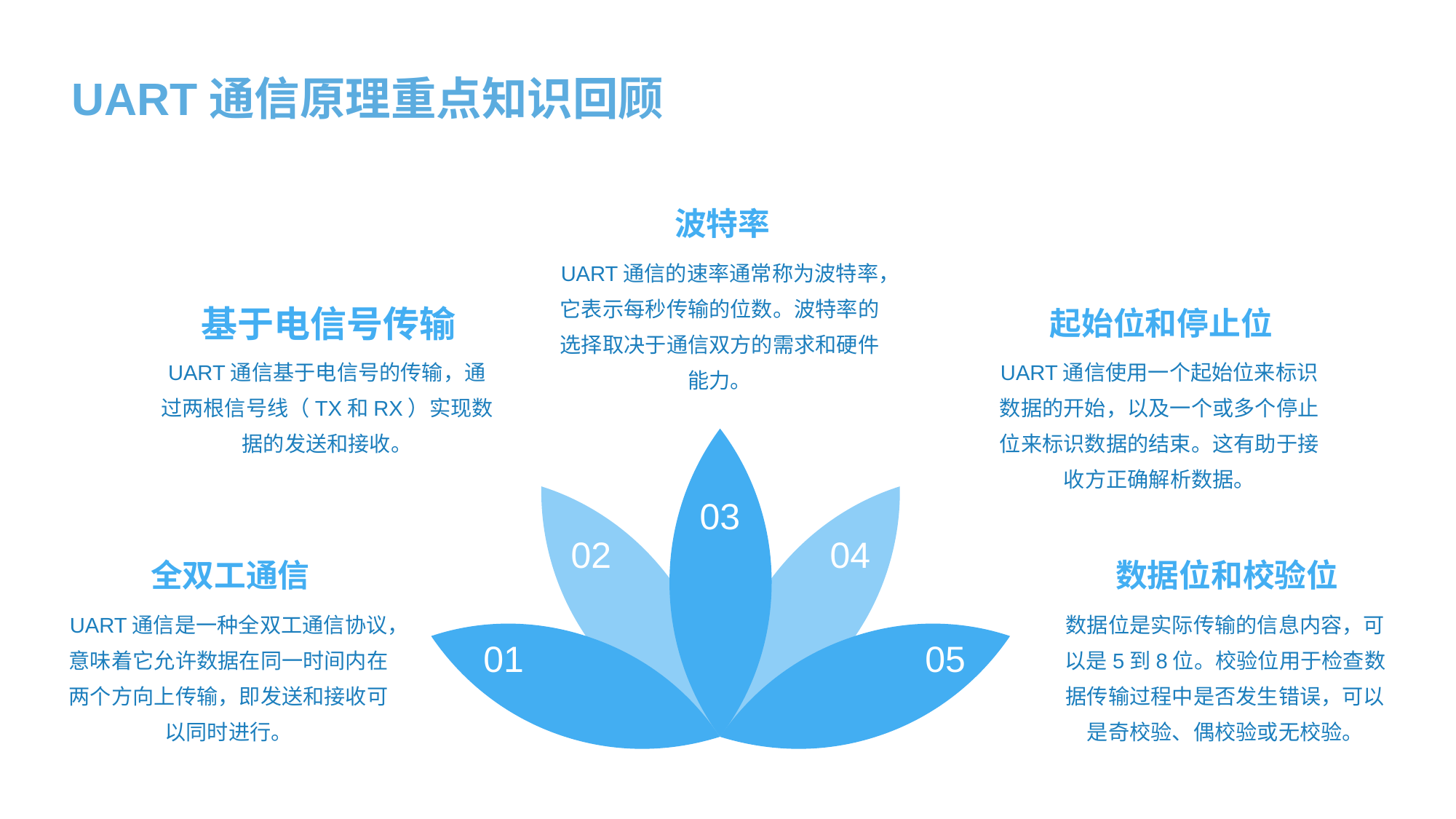

UART通信原理重点知识回顾
波特率
UART通信的速率通常称为波特率，它表示每秒传输的位数。波特率的选择取决于通信双方的需求和硬件能力。
基于电信号传输
起始位和停止位
UART通信基于电信号的传输，通过两根信号线（TX和RX）实现数据的发送和接收。
UART通信使用一个起始位来标识数据的开始，以及一个或多个停止位来标识数据的结束。这有助于接收方正确解析数据。

03

02
04
全双工通信
数据位和校验位
UART通信是一种全双工通信协议，意味着它允许数据在同一时间内在两个方向上传输，即发送和接收可以同时进行。
数据位是实际传输的信息内容，可以是5到8位。校验位用于检查数据传输过程中是否发生错误，可以是奇校验、偶校验或无校验。

01
05